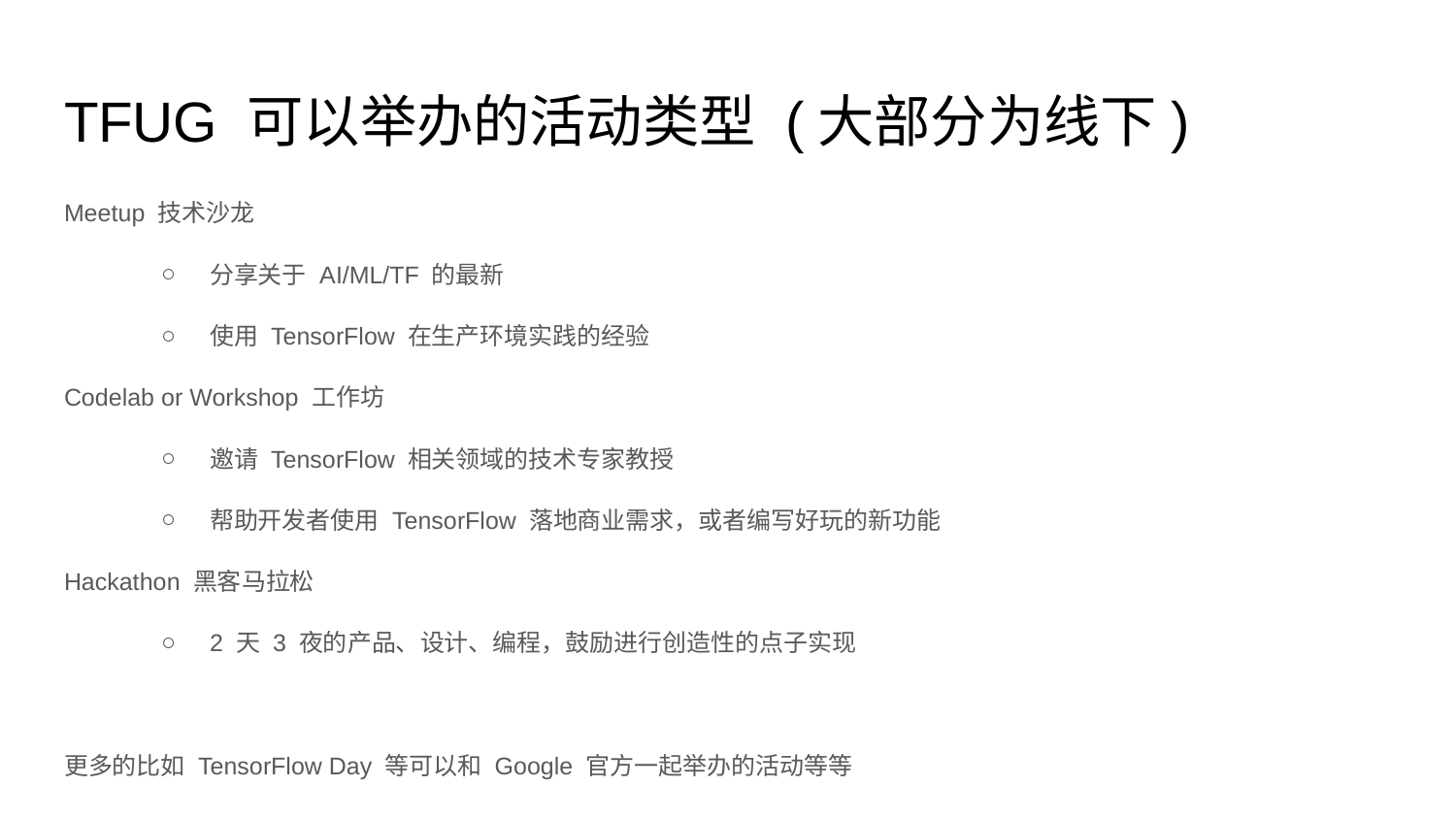

# TFUG 可以举办的活动类型 (大部分为线下)
Meetup 技术沙龙
分享关于 AI/ML/TF 的最新
使用 TensorFlow 在生产环境实践的经验
Codelab or Workshop 工作坊
邀请 TensorFlow 相关领域的技术专家教授
帮助开发者使用 TensorFlow 落地商业需求，或者编写好玩的新功能
Hackathon 黑客马拉松
2 天 3 夜的产品、设计、编程，鼓励进行创造性的点子实现

更多的比如 TensorFlow Day 等可以和 Google 官方一起举办的活动等等